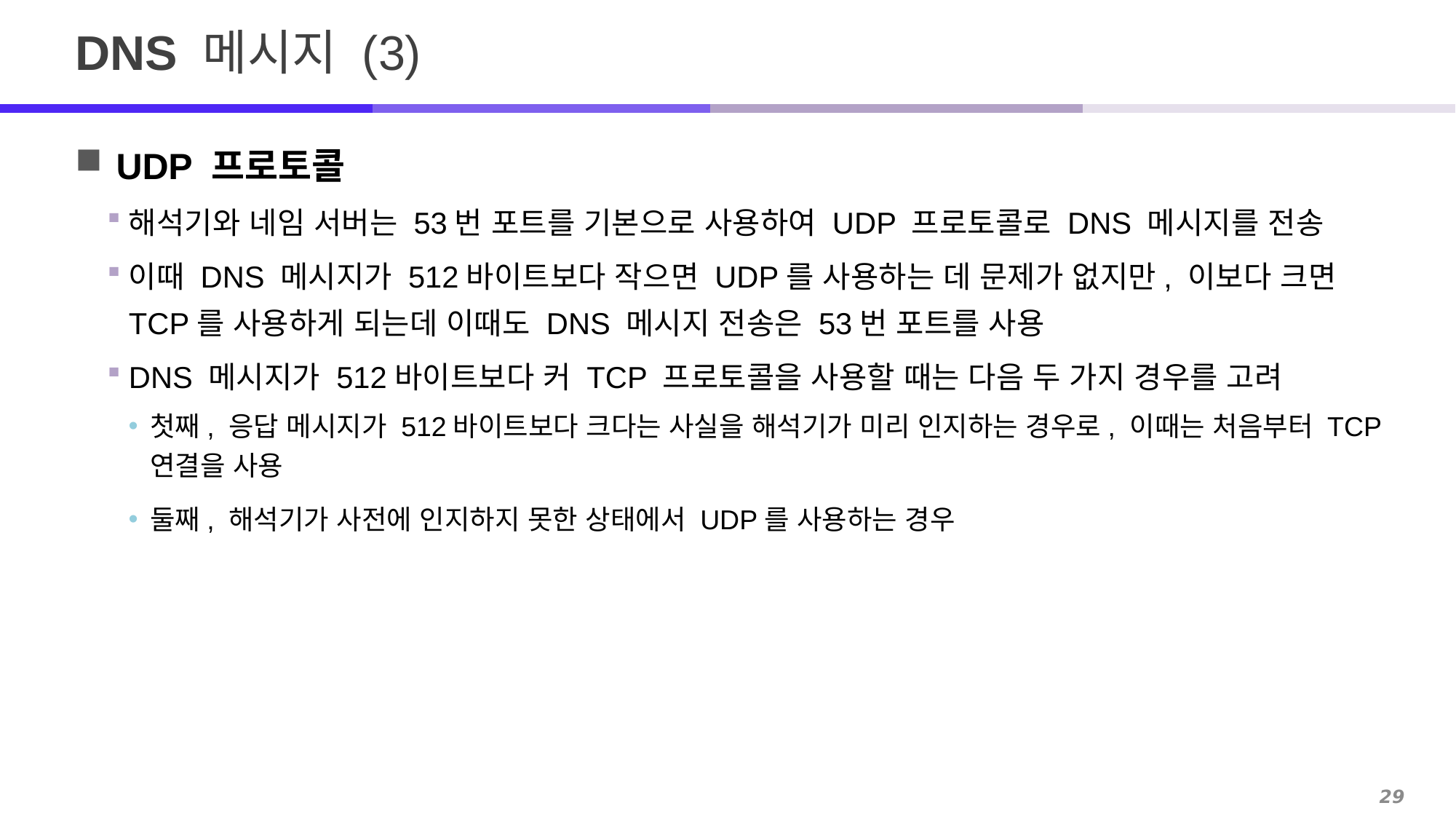

# DNS 메시지 (3)
UDP 프로토콜
해석기와 네임 서버는 53번 포트를 기본으로 사용하여 UDP 프로토콜로 DNS 메시지를 전송
이때 DNS 메시지가 512바이트보다 작으면 UDP를 사용하는 데 문제가 없지만, 이보다 크면 TCP를 사용하게 되는데 이때도 DNS 메시지 전송은 53번 포트를 사용
DNS 메시지가 512바이트보다 커 TCP 프로토콜을 사용할 때는 다음 두 가지 경우를 고려
첫째, 응답 메시지가 512바이트보다 크다는 사실을 해석기가 미리 인지하는 경우로, 이때는 처음부터 TCP 연결을 사용
둘째, 해석기가 사전에 인지하지 못한 상태에서 UDP를 사용하는 경우